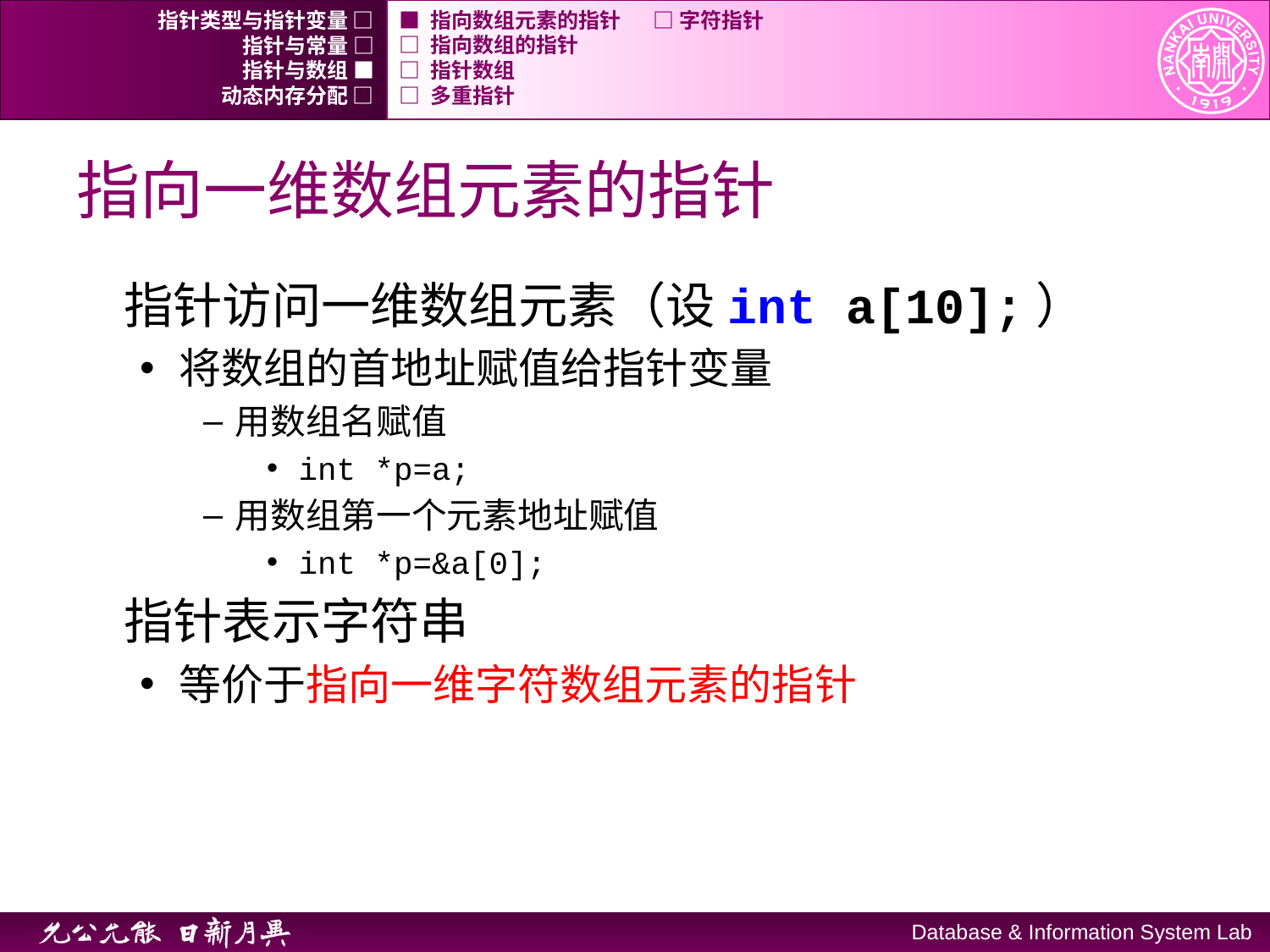

指针类型与指针变量 □
■ 指向数组元素的指针	□ 字符指针
指针与常量 □
□ 指向数组的指针
指针与数组 ■
□ 指针数组
动态内存分配 □
□ 多重指针
# 指向一维数组元素的指针
指针访问一维数组元素（设int a[10];）
将数组的首地址赋值给指针变量
用数组名赋值
int *p=a;
用数组第一个元素地址赋值
int *p=&a[0];
指针表示字符串
等价于指向一维字符数组元素的指针